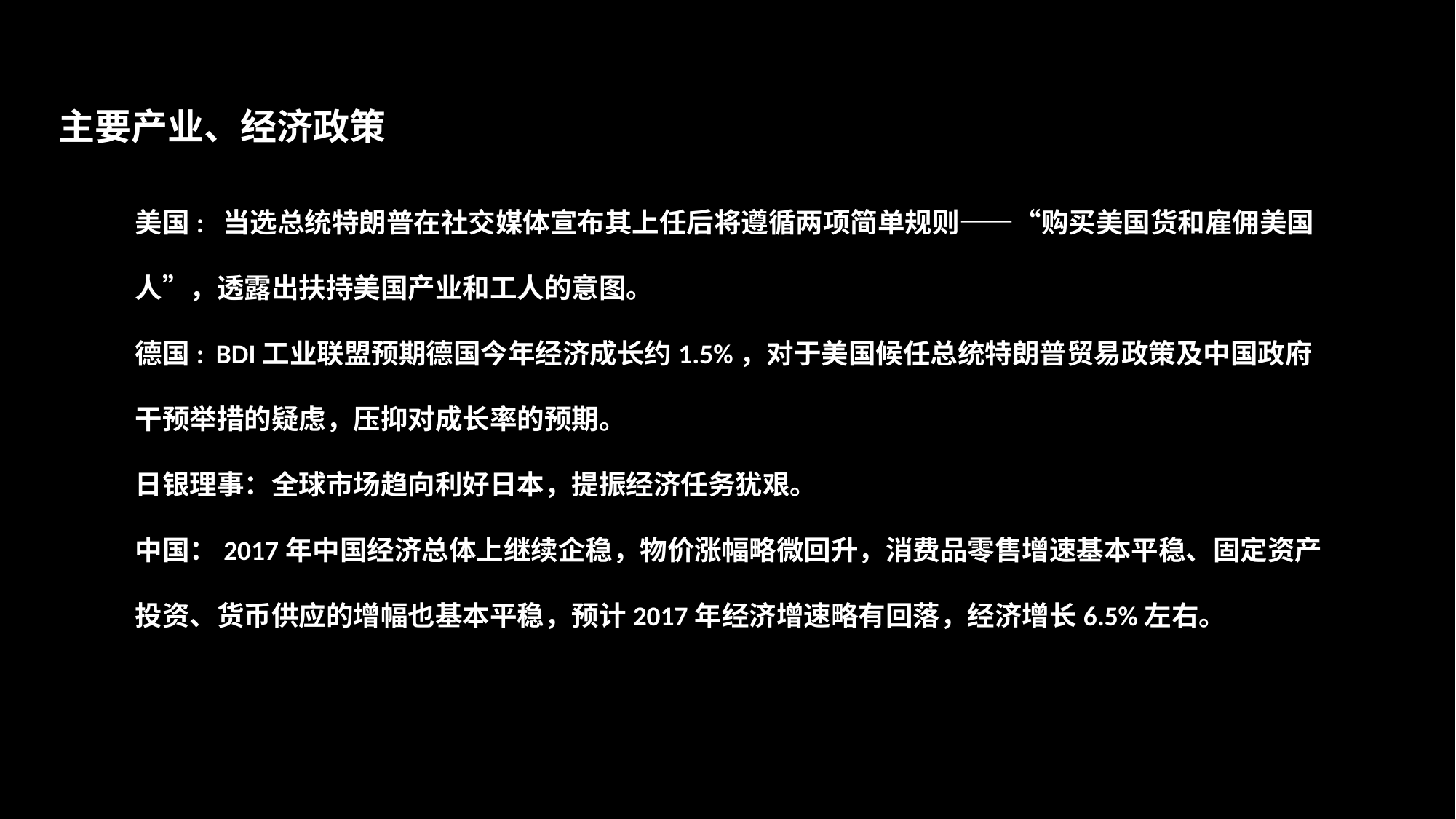

主要产业、经济政策
美国:  当选总统特朗普在社交媒体宣布其上任后将遵循两项简单规则——“购买美国货和雇佣美国人”，透露出扶持美国产业和工人的意图。
德国:  BDI工业联盟预期德国今年经济成长约1.5%，对于美国候任总统特朗普贸易政策及中国政府干预举措的疑虑，压抑对成长率的预期。
日银理事：全球市场趋向利好日本，提振经济任务犹艰。
中国：2017年中国经济总体上继续企稳，物价涨幅略微回升，消费品零售增速基本平稳、固定资产投资、货币供应的增幅也基本平稳，预计2017年经济增速略有回落，经济增长6.5%左右。